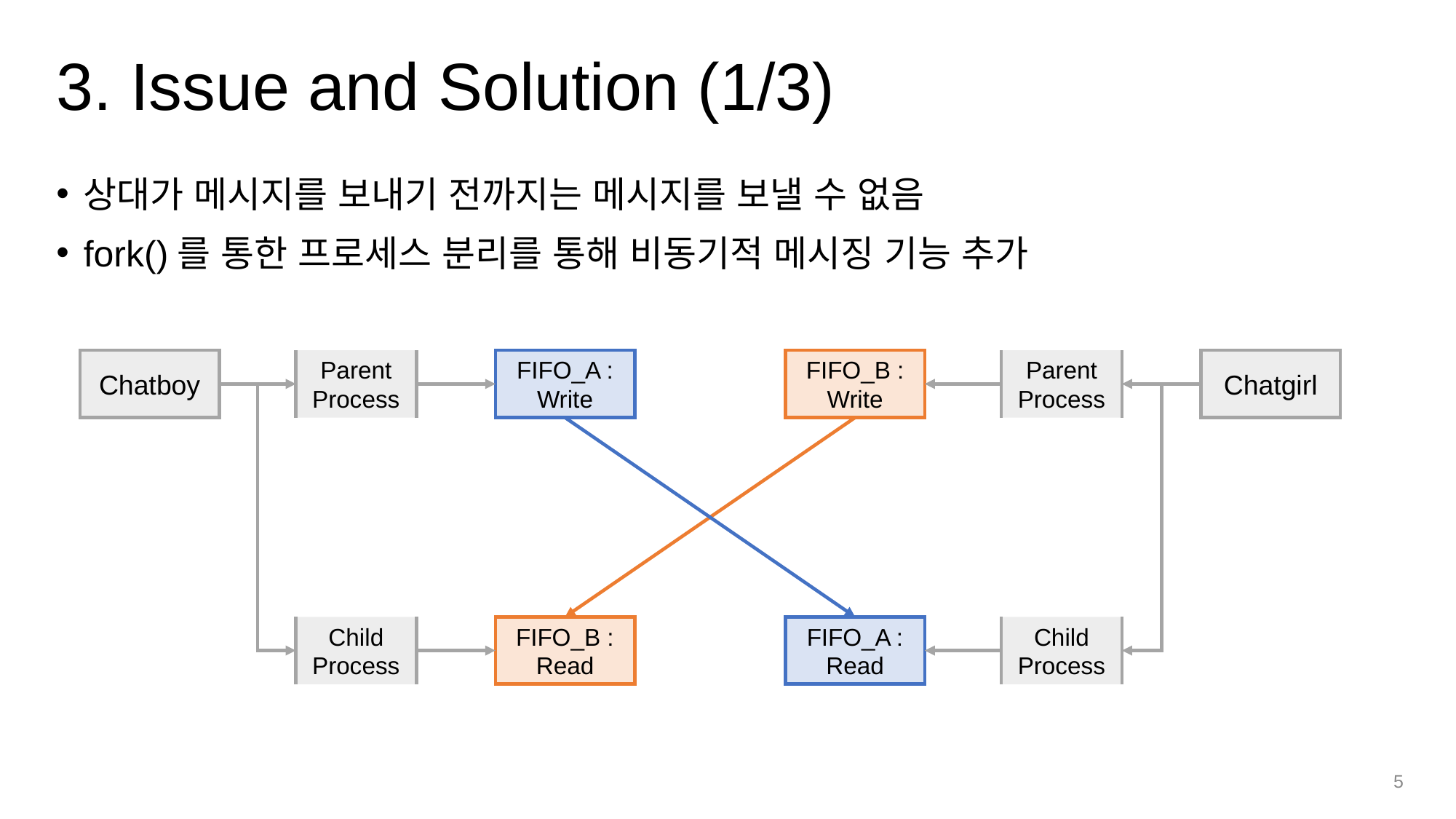

# 3. Issue and Solution (1/3)
상대가 메시지를 보내기 전까지는 메시지를 보낼 수 없음
fork()를 통한 프로세스 분리를 통해 비동기적 메시징 기능 추가
Parent Process
Chatgirl
Chatboy
Parent Process
FIFO_A : Write
FIFO_B : Write
FIFO_B : Read
FIFO_A : Read
Child Process
Child Process
5